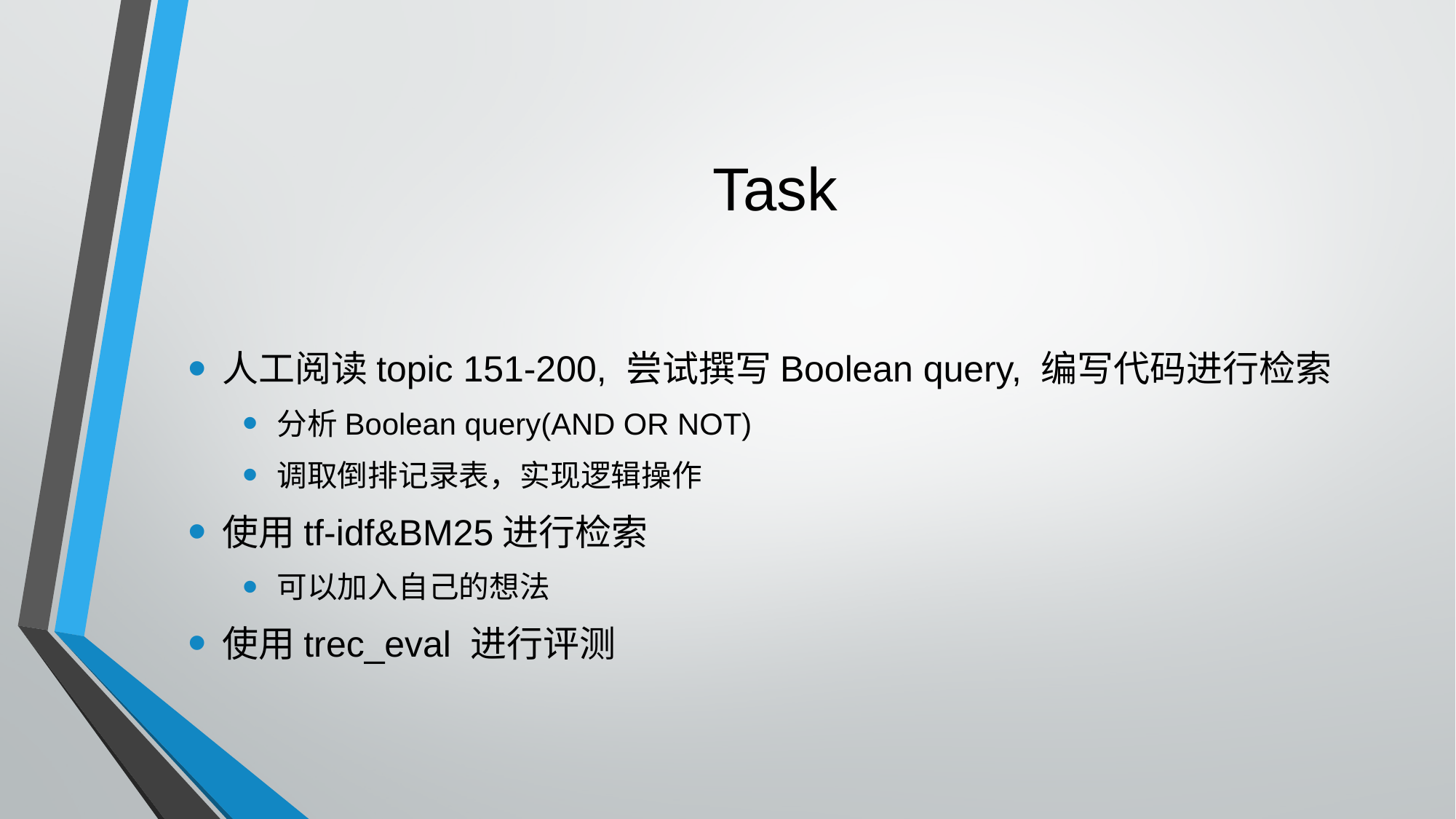

# Task
人工阅读topic 151-200, 尝试撰写Boolean query, 编写代码进行检索
分析Boolean query(AND OR NOT)
调取倒排记录表，实现逻辑操作
使用tf-idf&BM25进行检索
可以加入自己的想法
使用trec_eval 进行评测